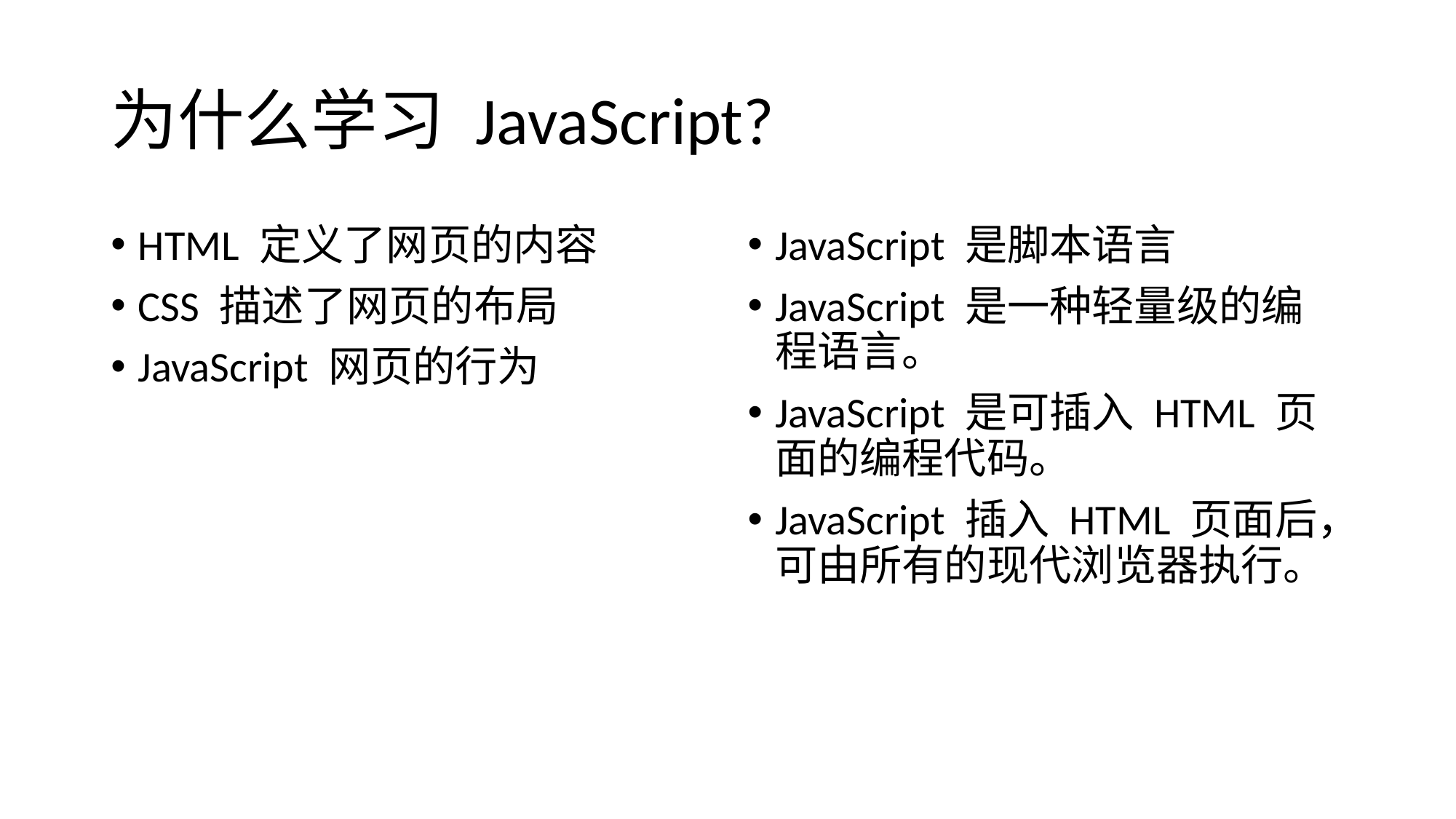

# 为什么学习 JavaScript?
HTML 定义了网页的内容
CSS 描述了网页的布局
JavaScript 网页的行为
JavaScript 是脚本语言
JavaScript 是一种轻量级的编程语言。
JavaScript 是可插入 HTML 页面的编程代码。
JavaScript 插入 HTML 页面后，可由所有的现代浏览器执行。